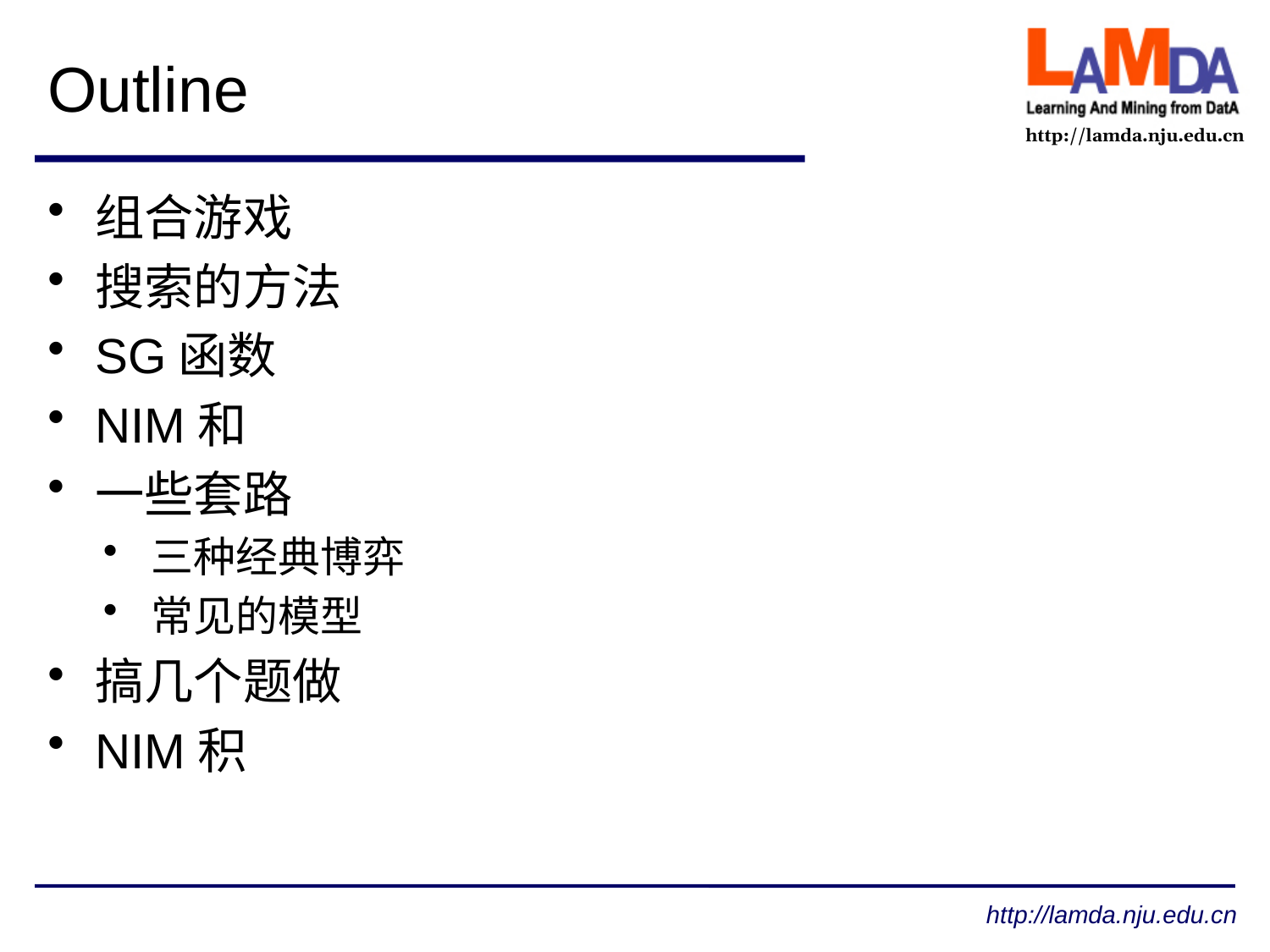

# Outline
组合游戏
搜索的方法
SG函数
NIM和
一些套路
三种经典博弈
常见的模型
搞几个题做
NIM积